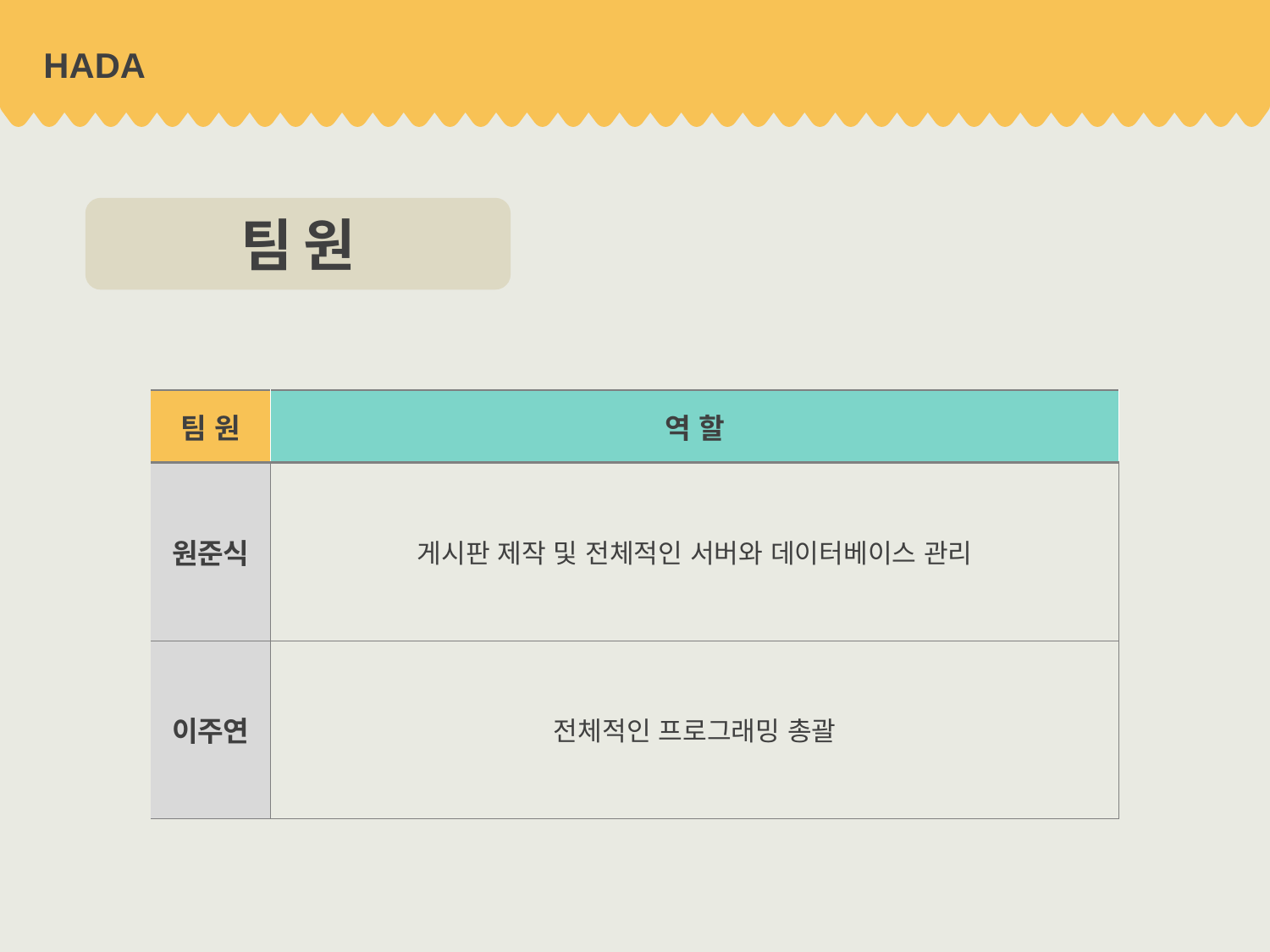

# HADA

팀 원
| 팀 원 | 역 할 |
| --- | --- |
| 원준식 | 게시판 제작 및 전체적인 서버와 데이터베이스 관리 |
| 이주연 | 전체적인 프로그래밍 총괄 |